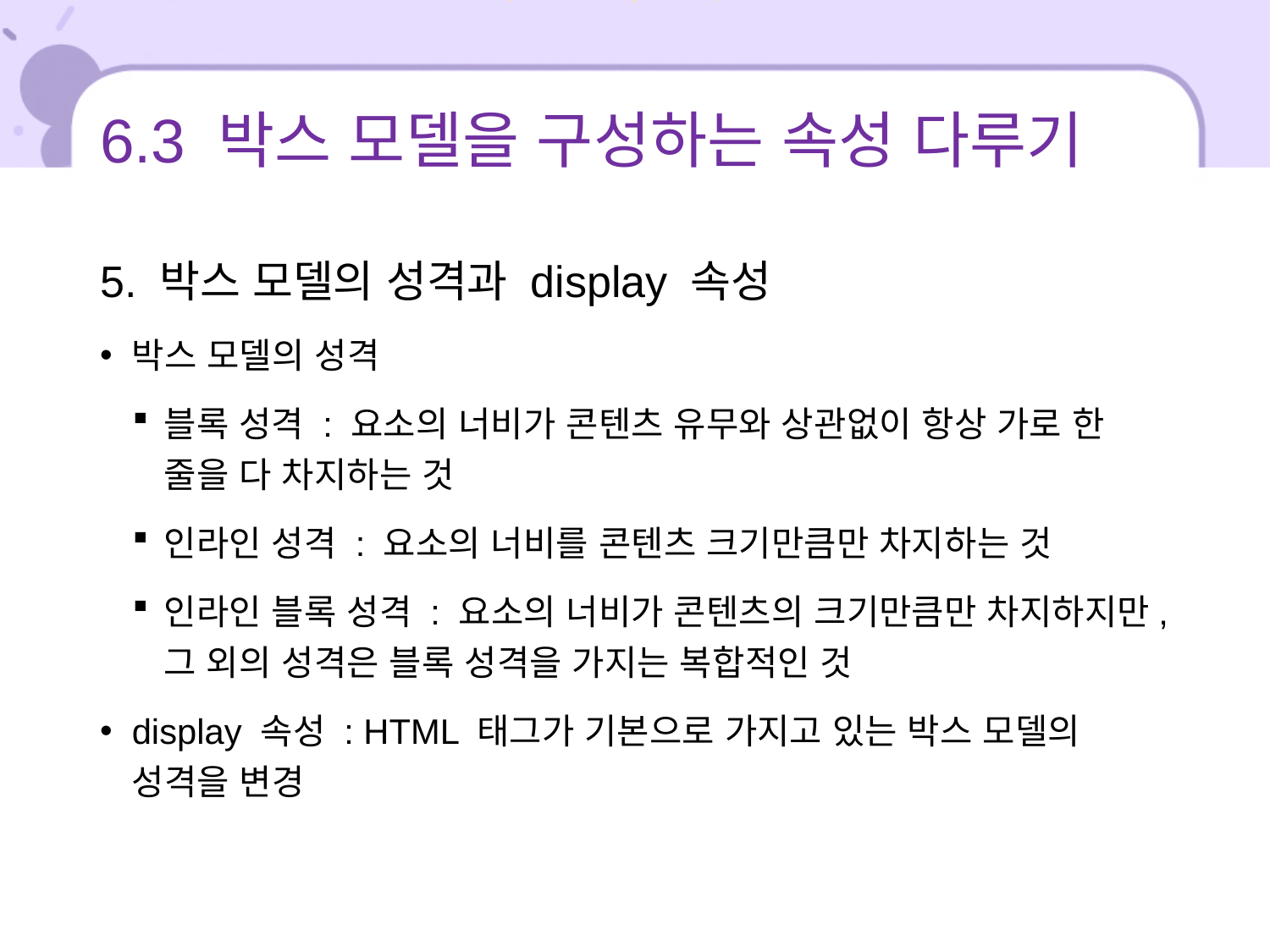

# 6.3 박스 모델을 구성하는 속성 다루기
5. 박스 모델의 성격과 display 속성
박스 모델의 성격
블록 성격 : 요소의 너비가 콘텐츠 유무와 상관없이 항상 가로 한 줄을 다 차지하는 것
인라인 성격 : 요소의 너비를 콘텐츠 크기만큼만 차지하는 것
인라인 블록 성격 : 요소의 너비가 콘텐츠의 크기만큼만 차지하지만, 그 외의 성격은 블록 성격을 가지는 복합적인 것
display 속성 : HTML 태그가 기본으로 가지고 있는 박스 모델의 성격을 변경